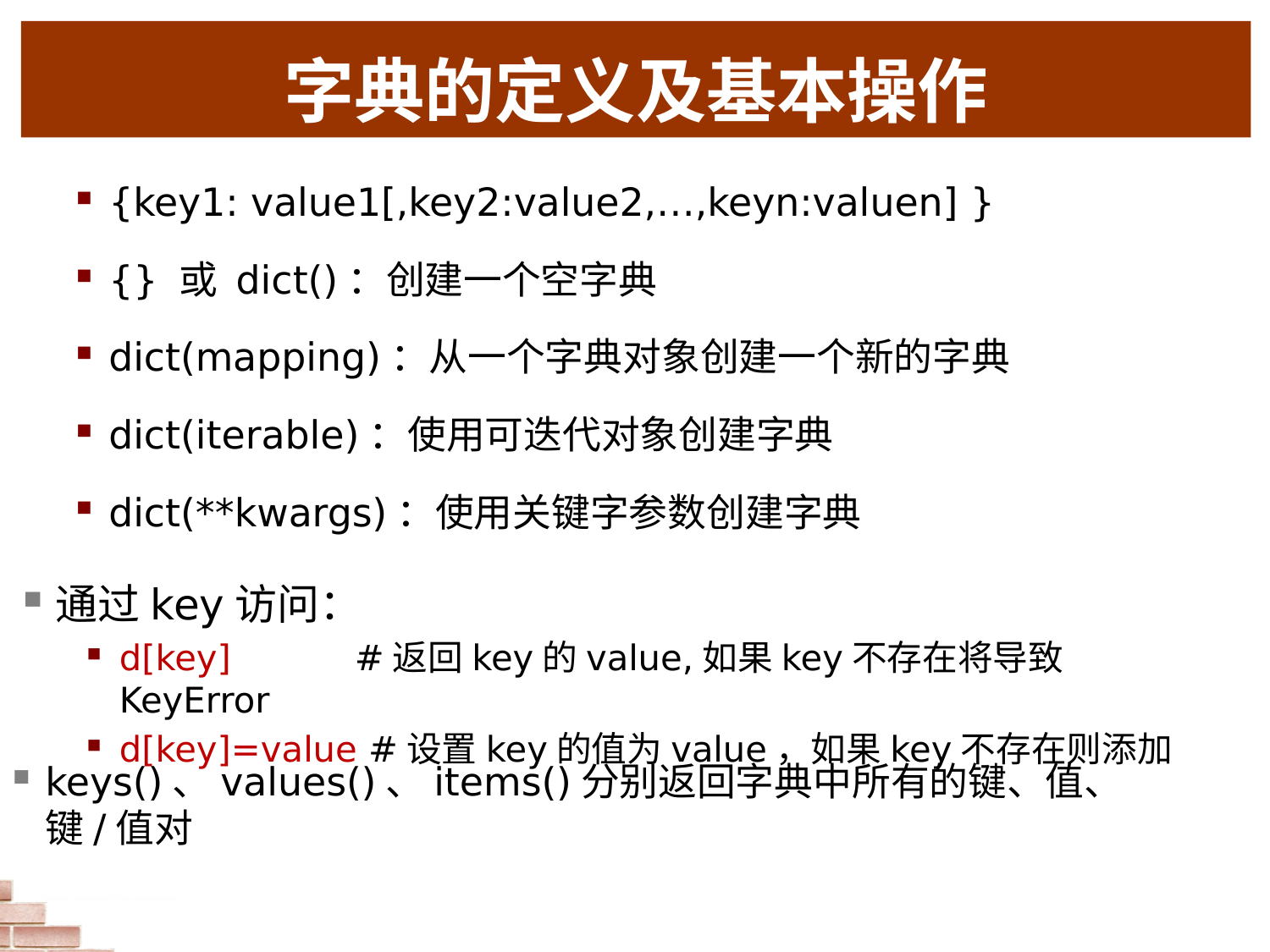

# 字典的定义及基本操作
{key1: value1[,key2:value2,…,keyn:valuen] }
{} 或 dict()：创建一个空字典
dict(mapping)：从一个字典对象创建一个新的字典
dict(iterable)：使用可迭代对象创建字典
dict(**kwargs)：使用关键字参数创建字典
通过key访问：
d[key]           #返回key的value,如果key不存在将导致KeyError
d[key]=value #设置key的值为value，如果key不存在则添加
keys()、values()、items()分别返回字典中所有的键、值、键/值对